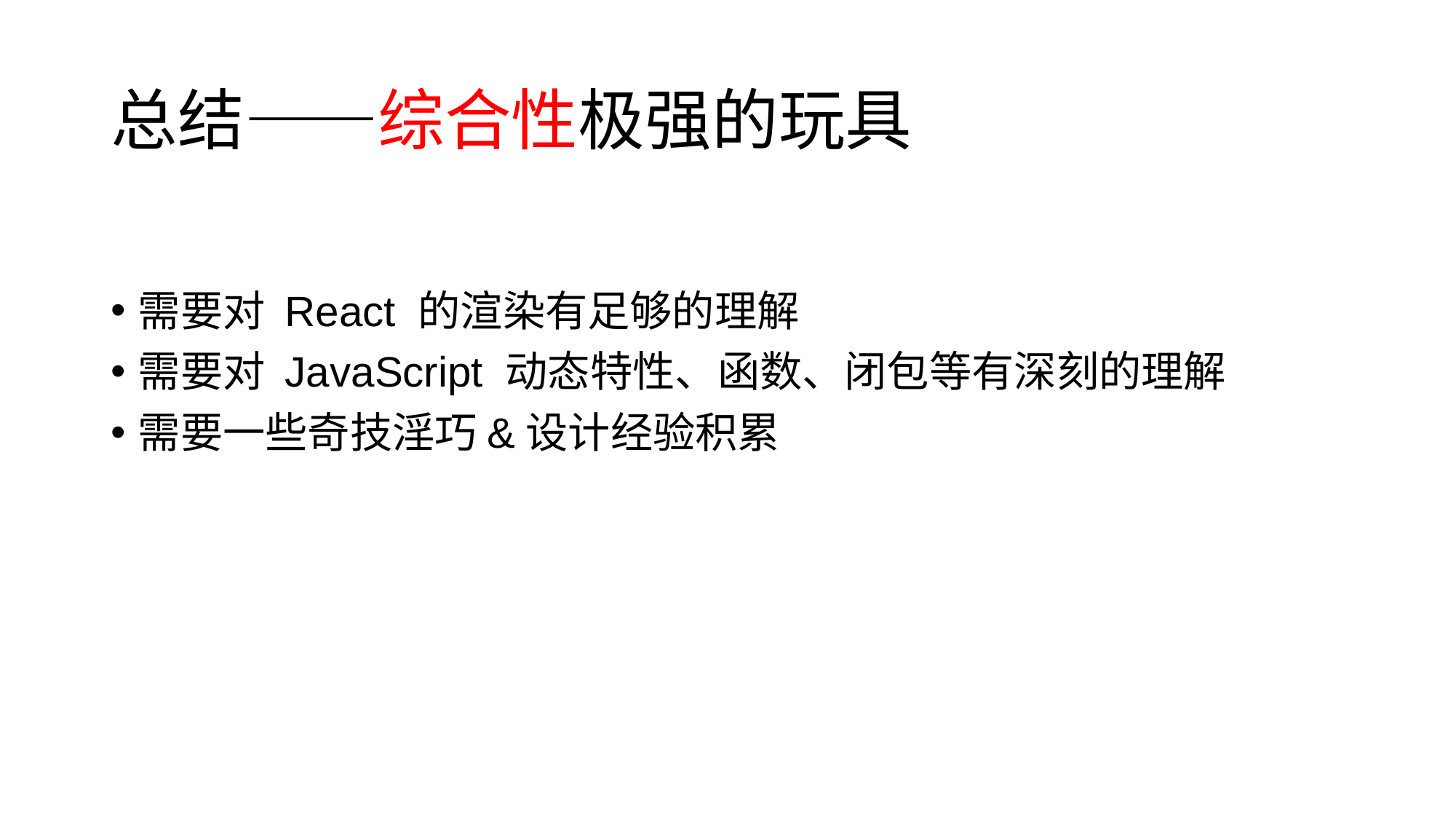

# 总结——综合性极强的玩具

需要对 React 的渲染有足够的理解
需要对 JavaScript 动态特性、函数、闭包等有深刻的理解
需要一些奇技淫巧&设计经验积累